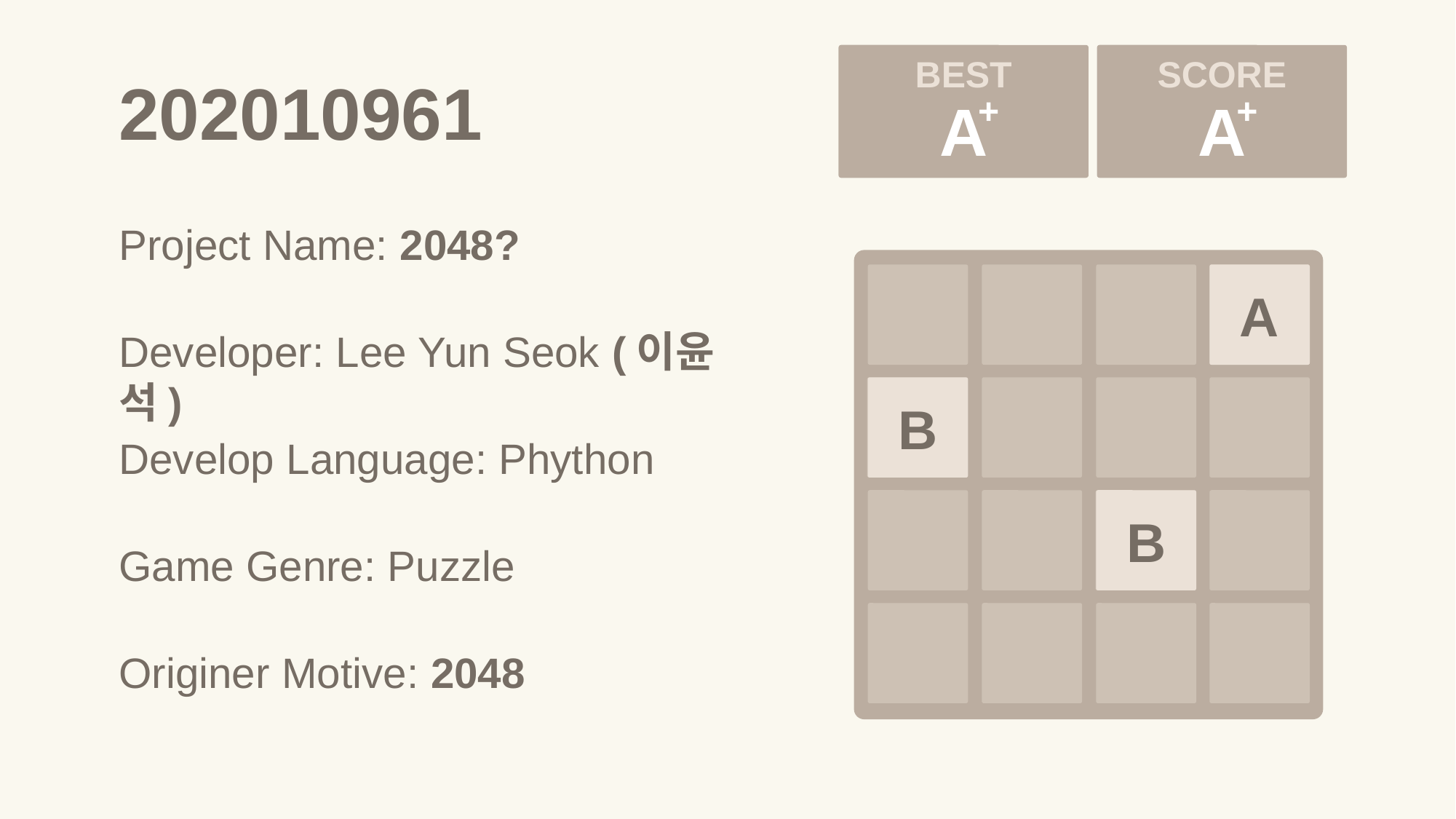

BEST
+
A

SCORE
+
A
202010961
Project Name: 2048?

A
Developer: Lee Yun Seok (이윤석)

B

Develop Language: Phython

B

Game Genre: Puzzle

Originer Motive: 2048